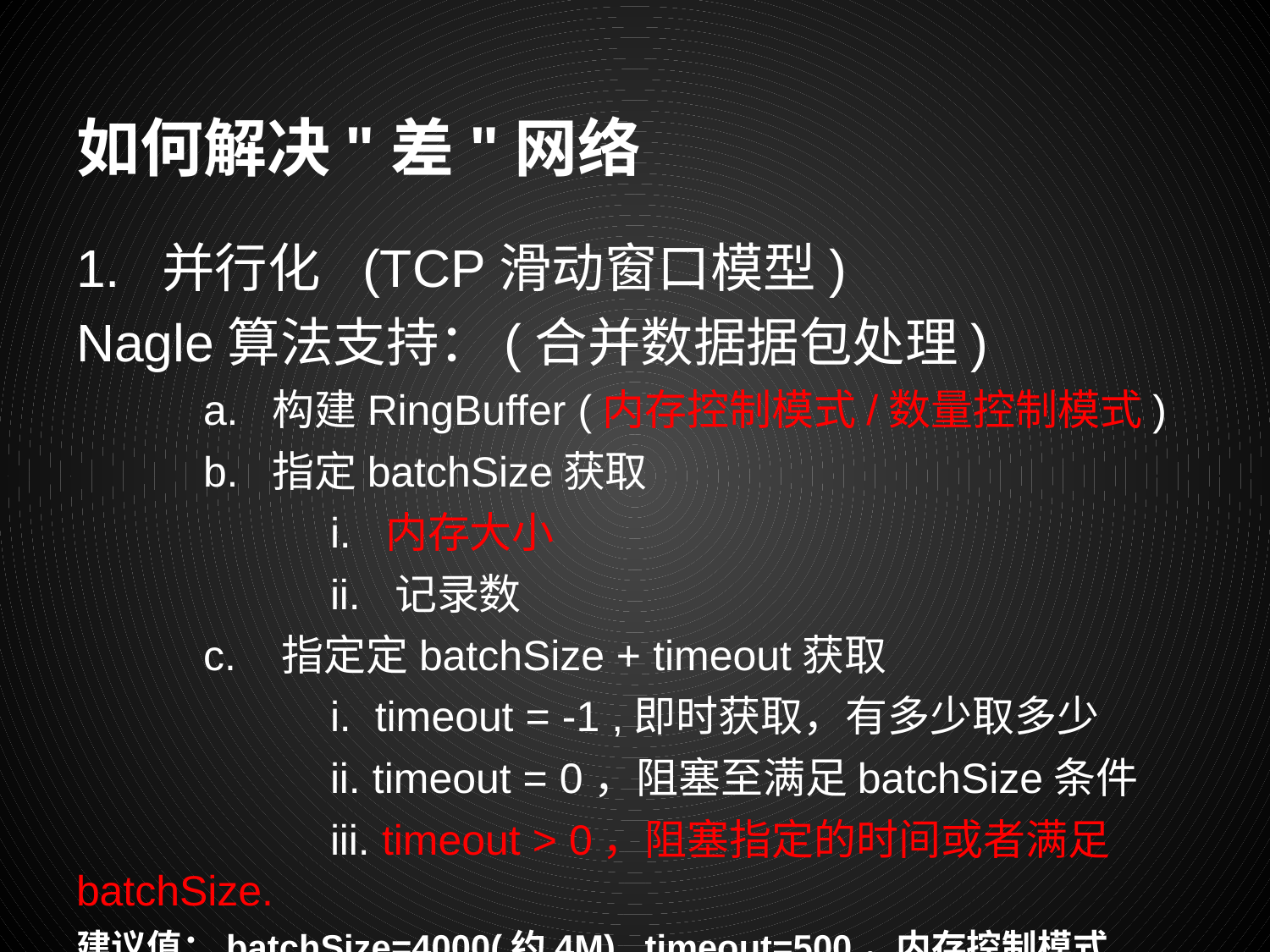

# 如何解决"差"网络
1.  并行化  (TCP滑动窗口模型)
Nagle算法支持：(合并数据据包处理)
	a.  构建RingBuffer (内存控制模式/数量控制模式)
	b.  指定batchSize获取
		i.  内存大小
		ii.  记录数
	c.   指定定batchSize + timeout获取
		i.  timeout = -1 ,即时获取，有多少取多少
		ii. timeout = 0，阻塞至满足batchSize条件
		iii. timeout > 0，阻塞指定的时间或者满足batchSize.
建议值：batchSize=4000(约4M) , timeout=500，内存控制模式